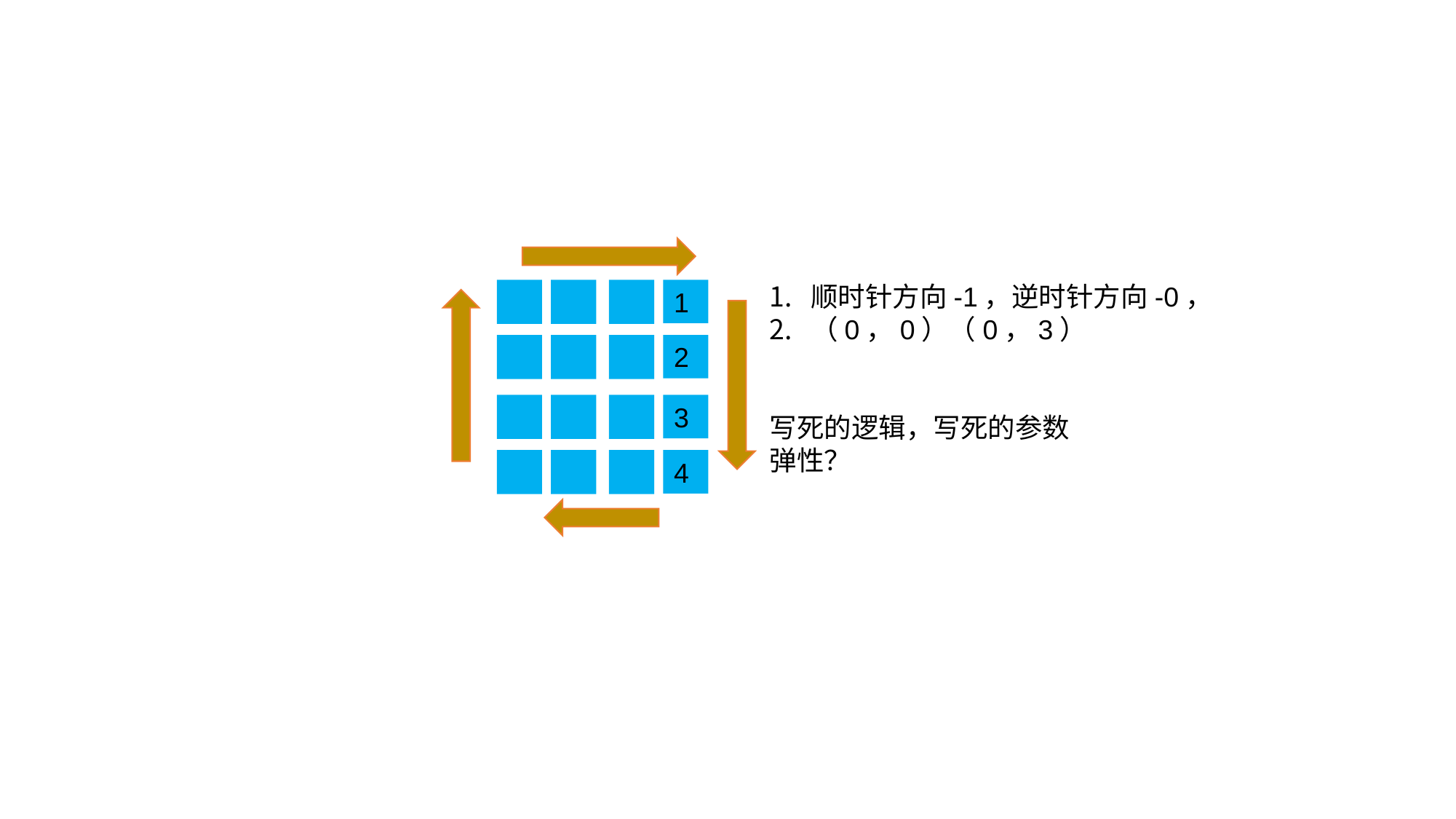

顺时针方向-1，逆时针方向-0，
（0，0）（0，3）

写死的逻辑，写死的参数
弹性？

1

2

3

4